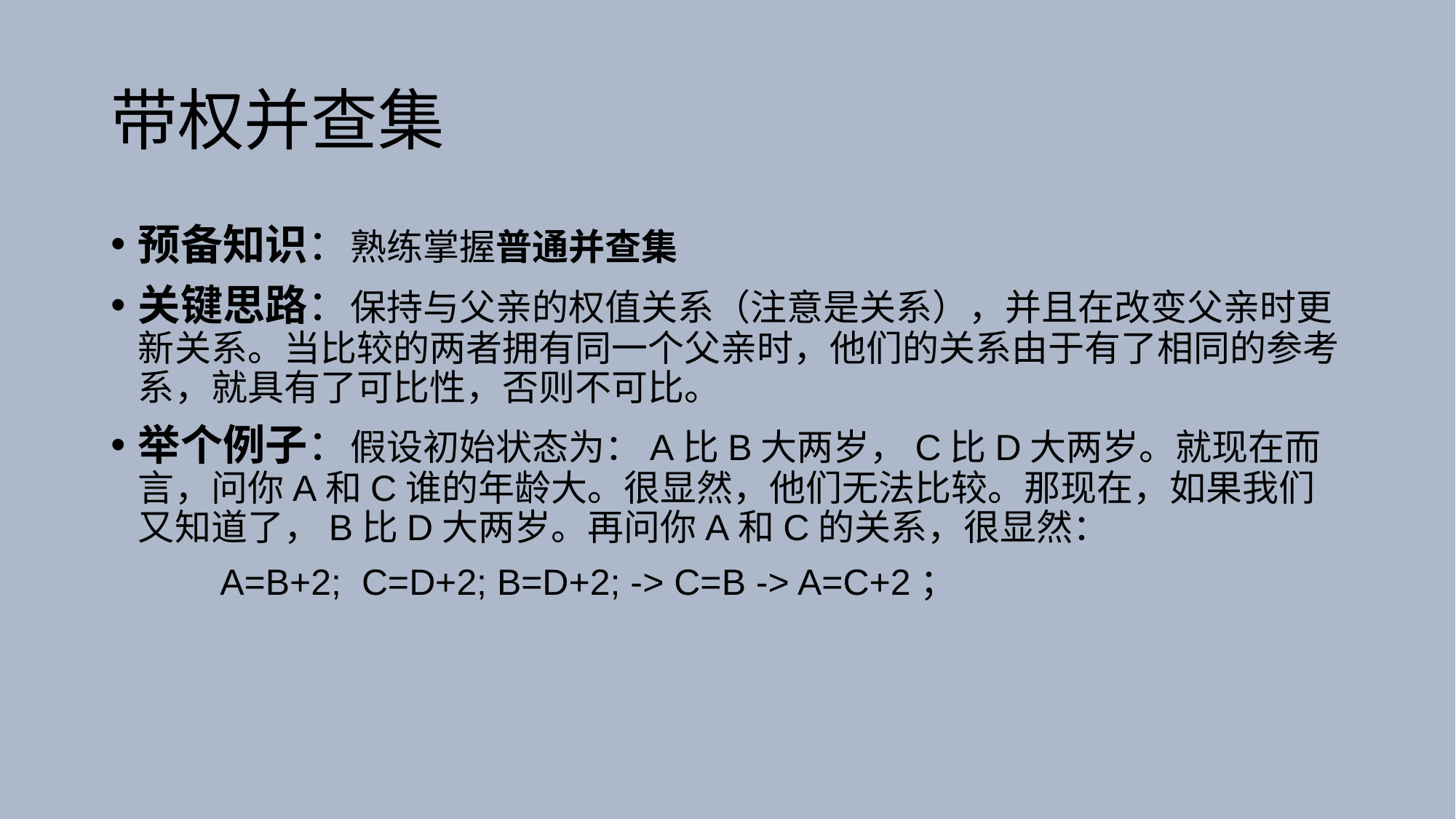

# 带权并查集
预备知识：熟练掌握普通并查集
关键思路：保持与父亲的权值关系（注意是关系），并且在改变父亲时更新关系。当比较的两者拥有同一个父亲时，他们的关系由于有了相同的参考系，就具有了可比性，否则不可比。
举个例子：假设初始状态为：A比B大两岁，C比D大两岁。就现在而言，问你A和C谁的年龄大。很显然，他们无法比较。那现在，如果我们又知道了，B比D大两岁。再问你A和C的关系，很显然：
	A=B+2;  C=D+2; B=D+2; -> C=B -> A=C+2；